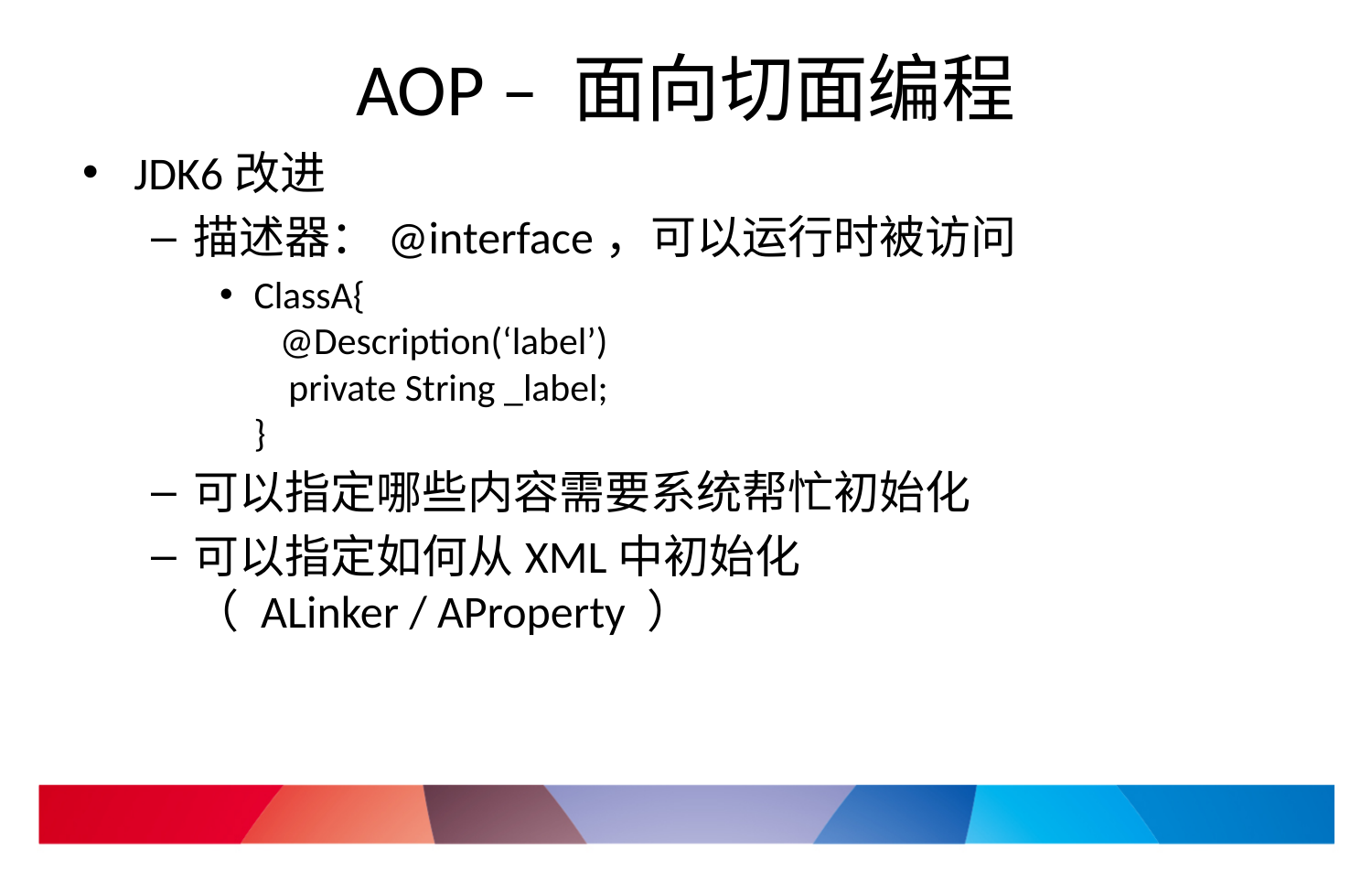

# AOP – 面向切面编程
JDK6改进
描述器：@interface，可以运行时被访问
ClassA{
   @Description(‘label’)
    private String _label;
}
可以指定哪些内容需要系统帮忙初始化
可以指定如何从XML中初始化
（ ALinker / AProperty ）